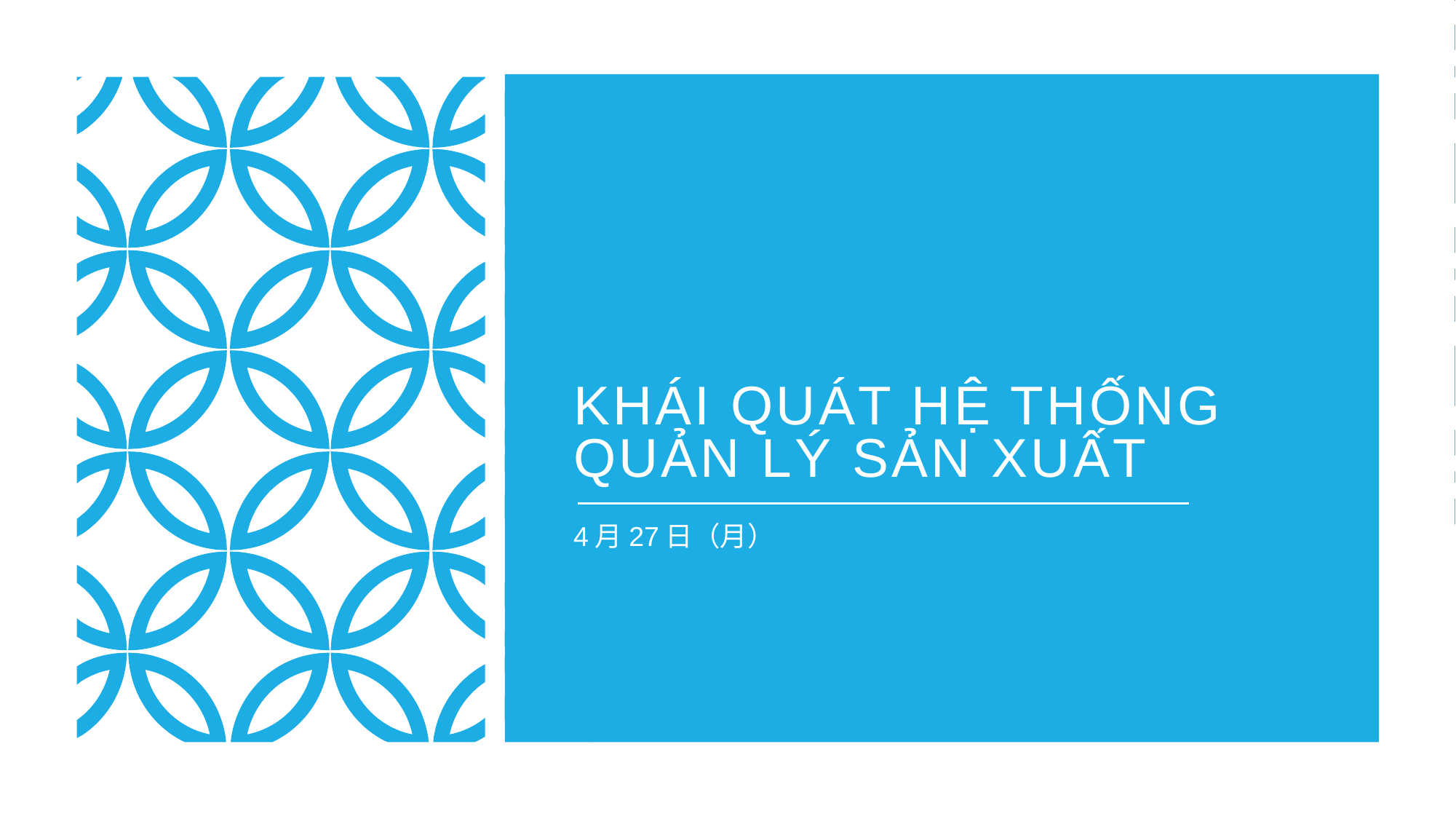

# Khái quát hệ thống quản lý sản xuất

4月27日（月）